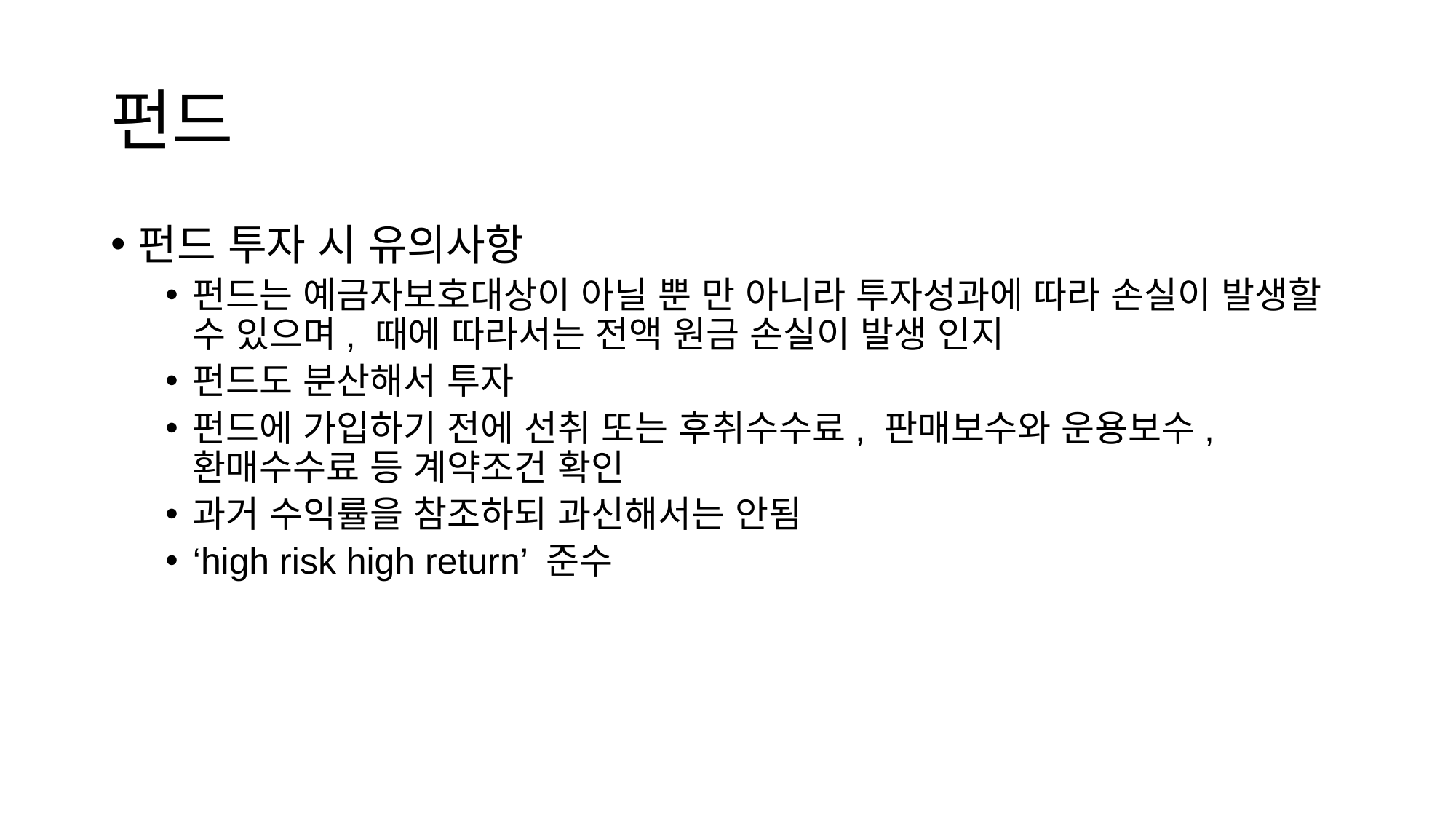

# 펀드
펀드 투자 시 유의사항
펀드는 예금자보호대상이 아닐 뿐 만 아니라 투자성과에 따라 손실이 발생할 수 있으며, 때에 따라서는 전액 원금 손실이 발생 인지
펀드도 분산해서 투자
펀드에 가입하기 전에 선취 또는 후취수수료, 판매보수와 운용보수, 환매수수료 등 계약조건 확인
과거 수익률을 참조하되 과신해서는 안됨
‘high risk high return’ 준수